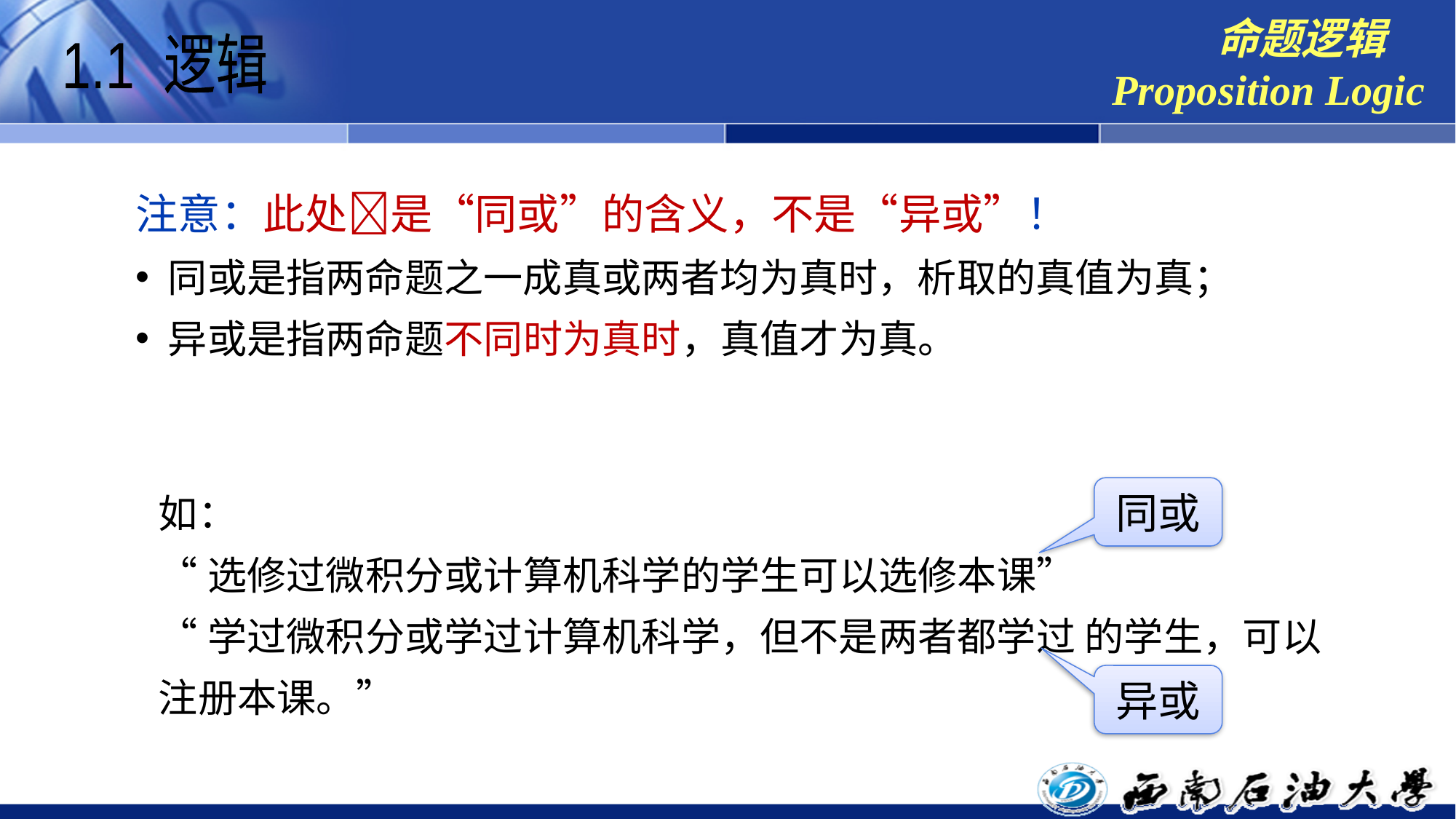

命题逻辑
Proposition Logic
1.1  逻辑
注意：此处∨是“同或”的含义，不是“异或”！
同或是指两命题之一成真或两者均为真时，析取的真值为真；
异或是指两命题不同时为真时，真值才为真。
如：
“选修过微积分或计算机科学的学生可以选修本课”
“学过微积分或学过计算机科学，但不是两者都学过 的学生，可以注册本课。”
同或
异或